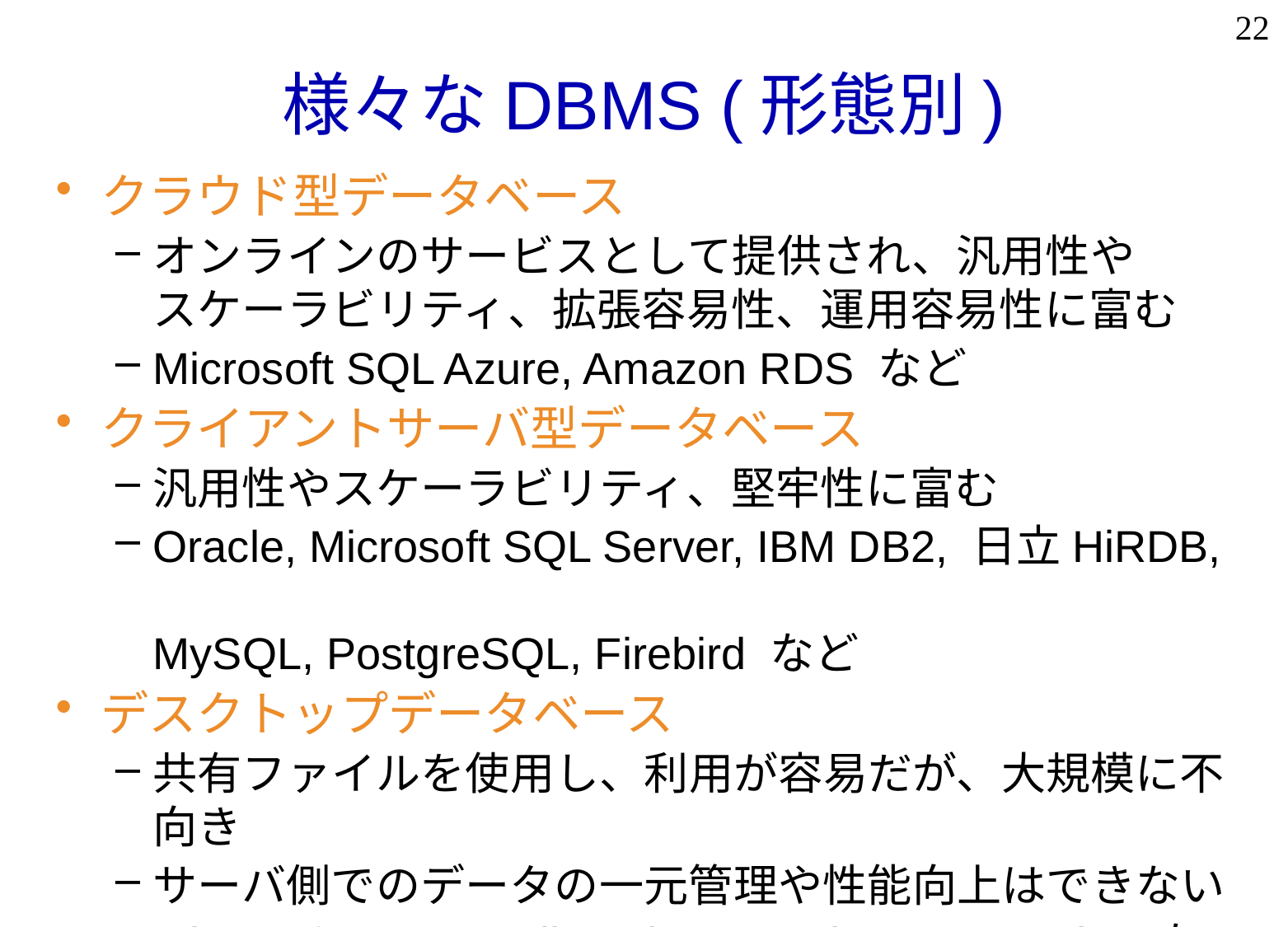

22
# 様々なDBMS (形態別)
クラウド型データベース
オンラインのサービスとして提供され、汎用性や
スケーラビリティ、拡張容易性、運用容易性に富む
Microsoft SQL Azure, Amazon RDS など
クライアントサーバ型データベース
汎用性やスケーラビリティ、堅牢性に富む
Oracle, Microsoft SQL Server, IBM DB2, 日立HiRDB,
MySQL, PostgreSQL, Firebird など
デスクトップデータベース
共有ファイルを使用し、利用が容易だが、大規模に不向き
サーバ側でのデータの一元管理や性能向上はできない
Microsoft Access, FileMaker Pro, dBase, Paradox など